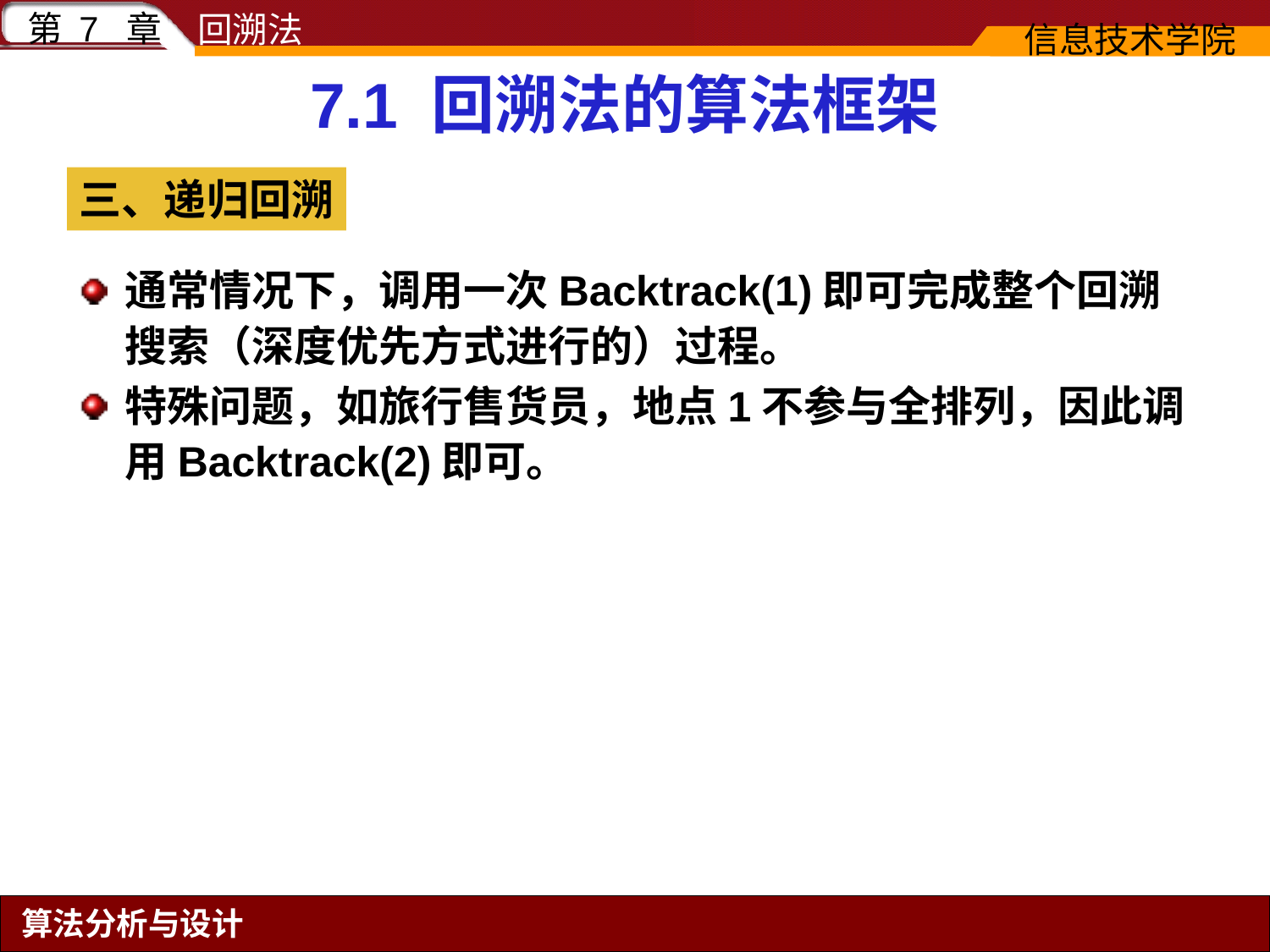

7.1 回溯法的算法框架
三、递归回溯
通常情况下，调用一次Backtrack(1)即可完成整个回溯搜索（深度优先方式进行的）过程。
特殊问题，如旅行售货员，地点1不参与全排列，因此调用Backtrack(2)即可。